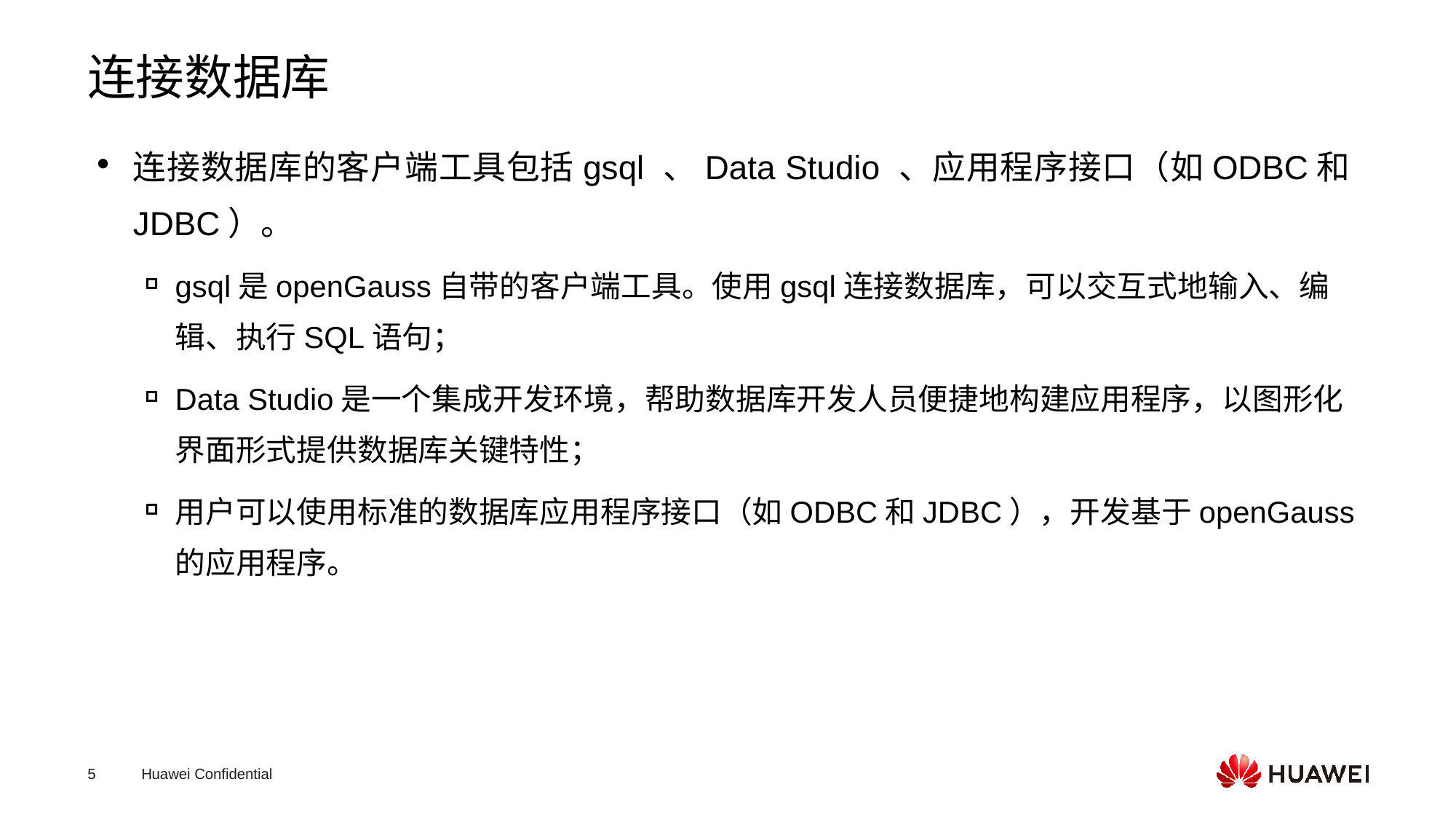

# 连接数据库
连接数据库的客户端工具包括gsql 、Data Studio 、应用程序接口（如ODBC和JDBC）。
gsql是openGauss自带的客户端工具。使用gsql连接数据库，可以交互式地输入、编辑、执行SQL语句；
Data Studio是一个集成开发环境，帮助数据库开发人员便捷地构建应用程序，以图形化界面形式提供数据库关键特性；
用户可以使用标准的数据库应用程序接口（如ODBC和JDBC），开发基于openGauss的应用程序。